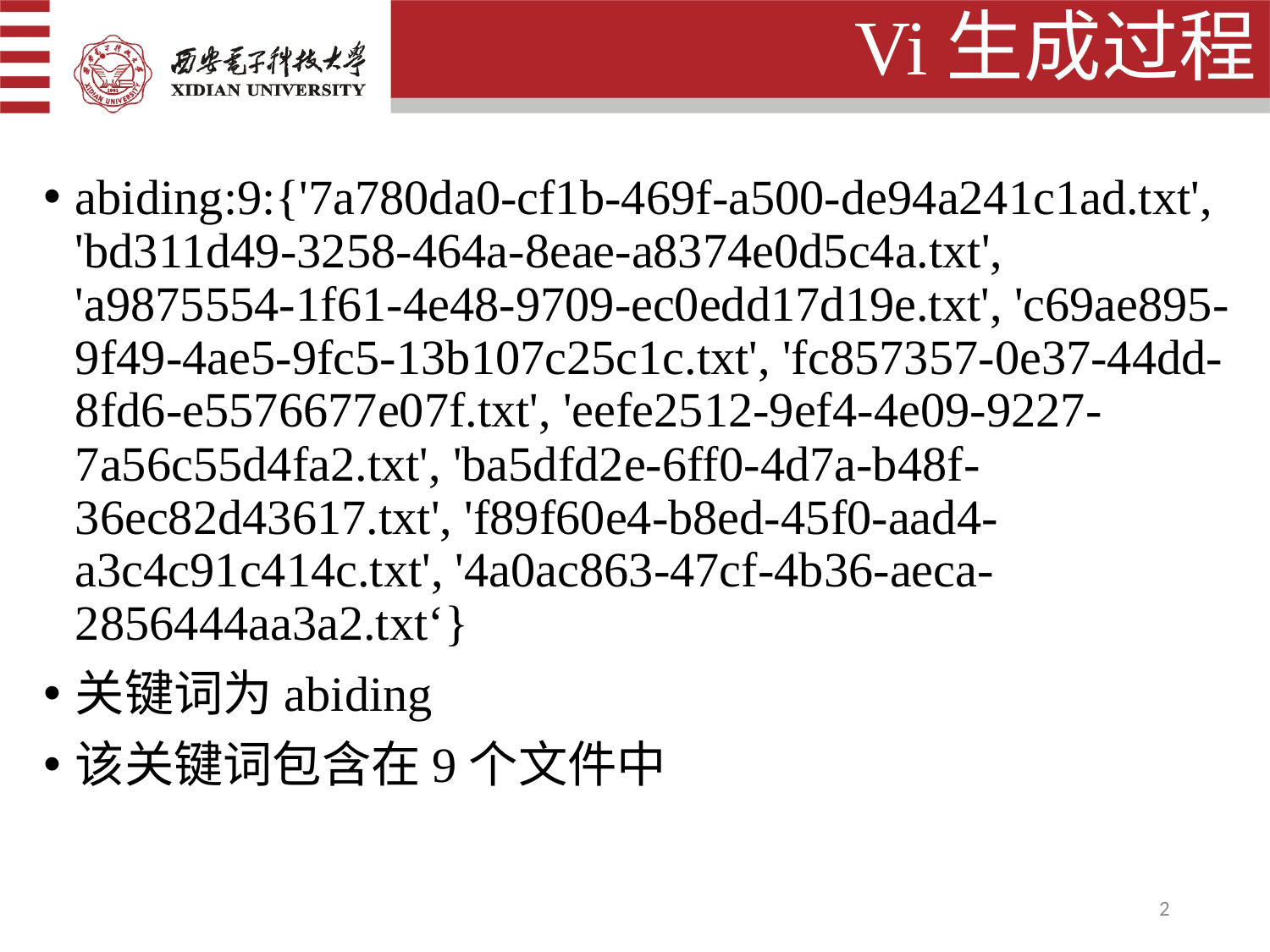

# Vi生成过程
abiding:9:{'7a780da0-cf1b-469f-a500-de94a241c1ad.txt', 'bd311d49-3258-464a-8eae-a8374e0d5c4a.txt', 'a9875554-1f61-4e48-9709-ec0edd17d19e.txt', 'c69ae895-9f49-4ae5-9fc5-13b107c25c1c.txt', 'fc857357-0e37-44dd-8fd6-e5576677e07f.txt', 'eefe2512-9ef4-4e09-9227-7a56c55d4fa2.txt', 'ba5dfd2e-6ff0-4d7a-b48f-36ec82d43617.txt', 'f89f60e4-b8ed-45f0-aad4-a3c4c91c414c.txt', '4a0ac863-47cf-4b36-aeca-2856444aa3a2.txt‘}
关键词为abiding
该关键词包含在9个文件中
2